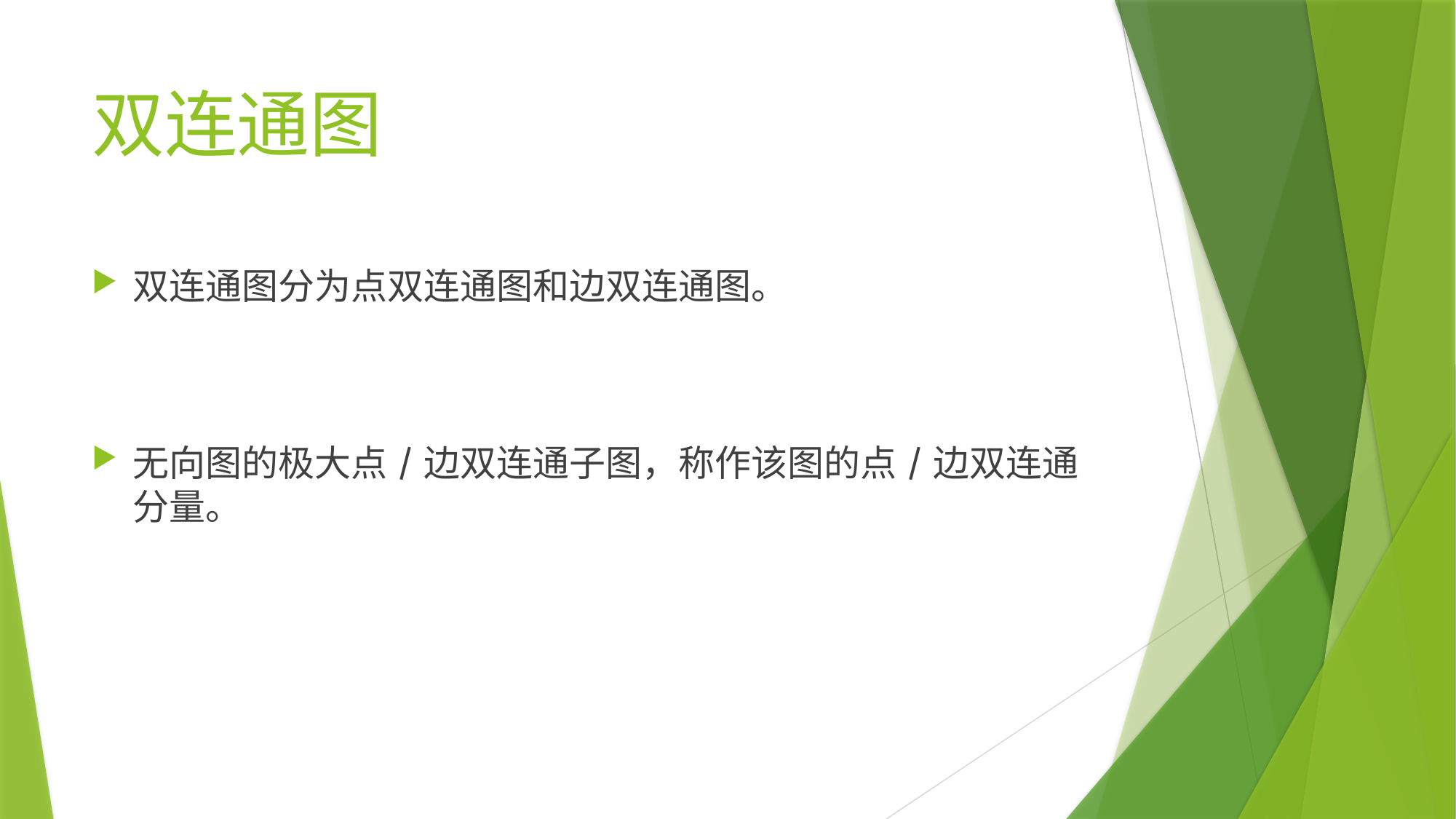

# 双连通图
双连通图分为点双连通图和边双连通图。

无向图的极大点/边双连通子图，称作该图的点/边双连通分量。